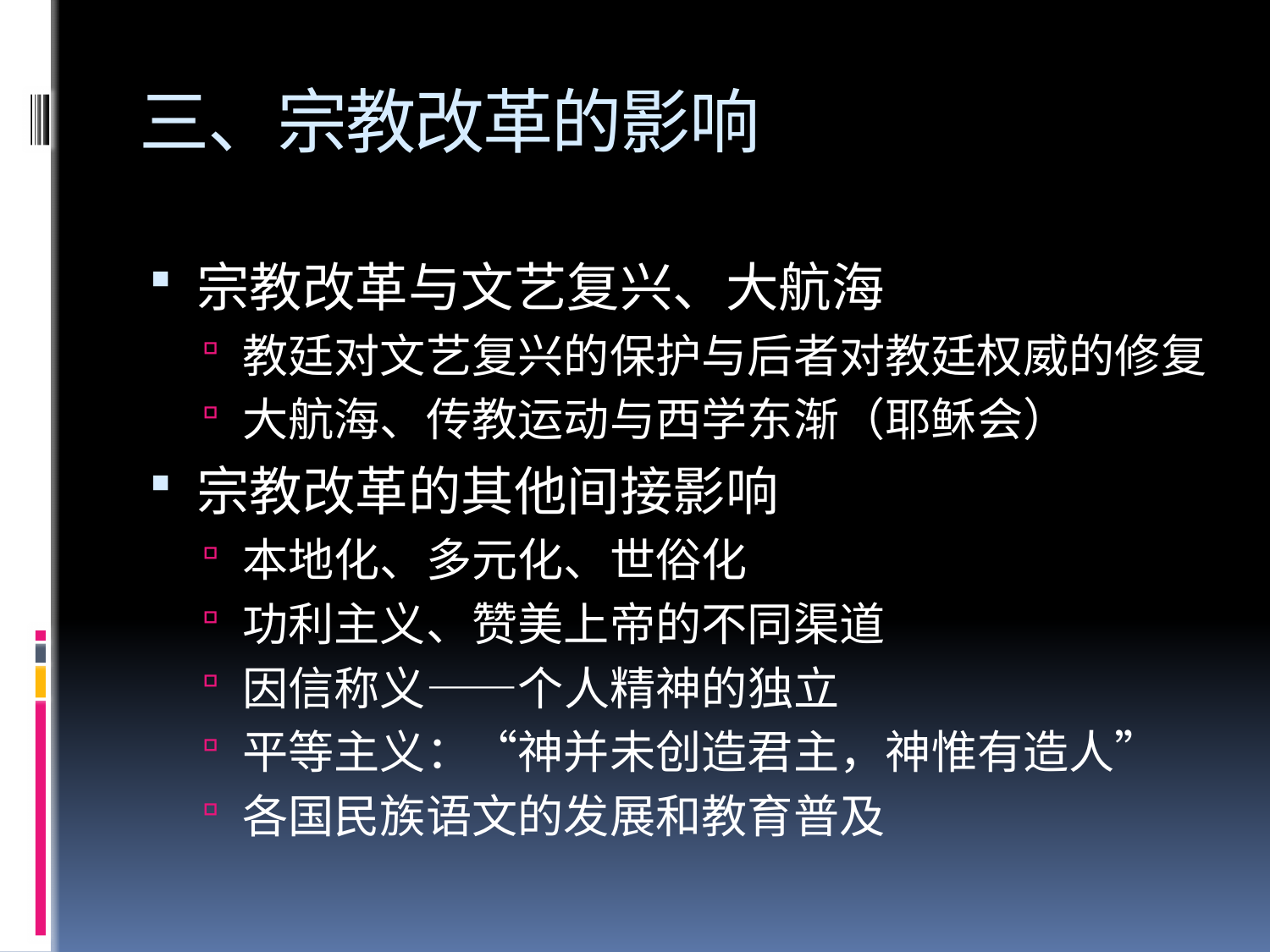

# 三、宗教改革的影响
宗教改革与文艺复兴、大航海
教廷对文艺复兴的保护与后者对教廷权威的修复
大航海、传教运动与西学东渐（耶稣会）
宗教改革的其他间接影响
本地化、多元化、世俗化
功利主义、赞美上帝的不同渠道
因信称义——个人精神的独立
平等主义：“神并未创造君主，神惟有造人”
各国民族语文的发展和教育普及